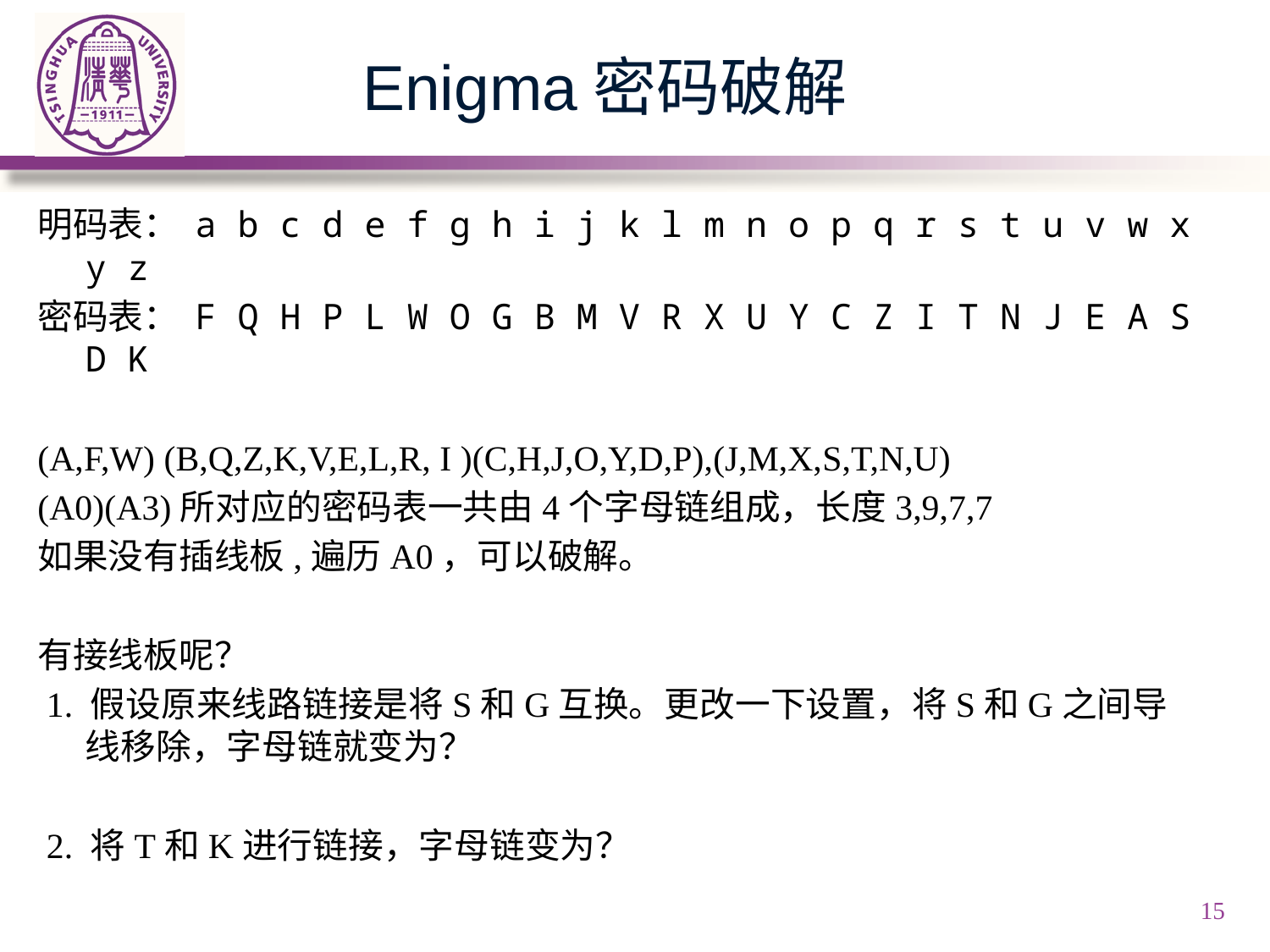

# Enigma密码破解
明码表： a b c d e f g h i j k l m n o p q r s t u v w x y z
密码表： F Q H P L W O G B M V R X U Y C Z I T N J E A S D K

(A,F,W) (B,Q,Z,K,V,E,L,R, I )(C,H,J,O,Y,D,P),(J,M,X,S,T,N,U)
(A0)(A3)所对应的密码表一共由4个字母链组成，长度3,9,7,7
如果没有插线板,遍历A0，可以破解。

有接线板呢？
 1. 假设原来线路链接是将S和G互换。更改一下设置，将S和G之间导线移除，字母链就变为？

 2. 将T和K进行链接，字母链变为？

15